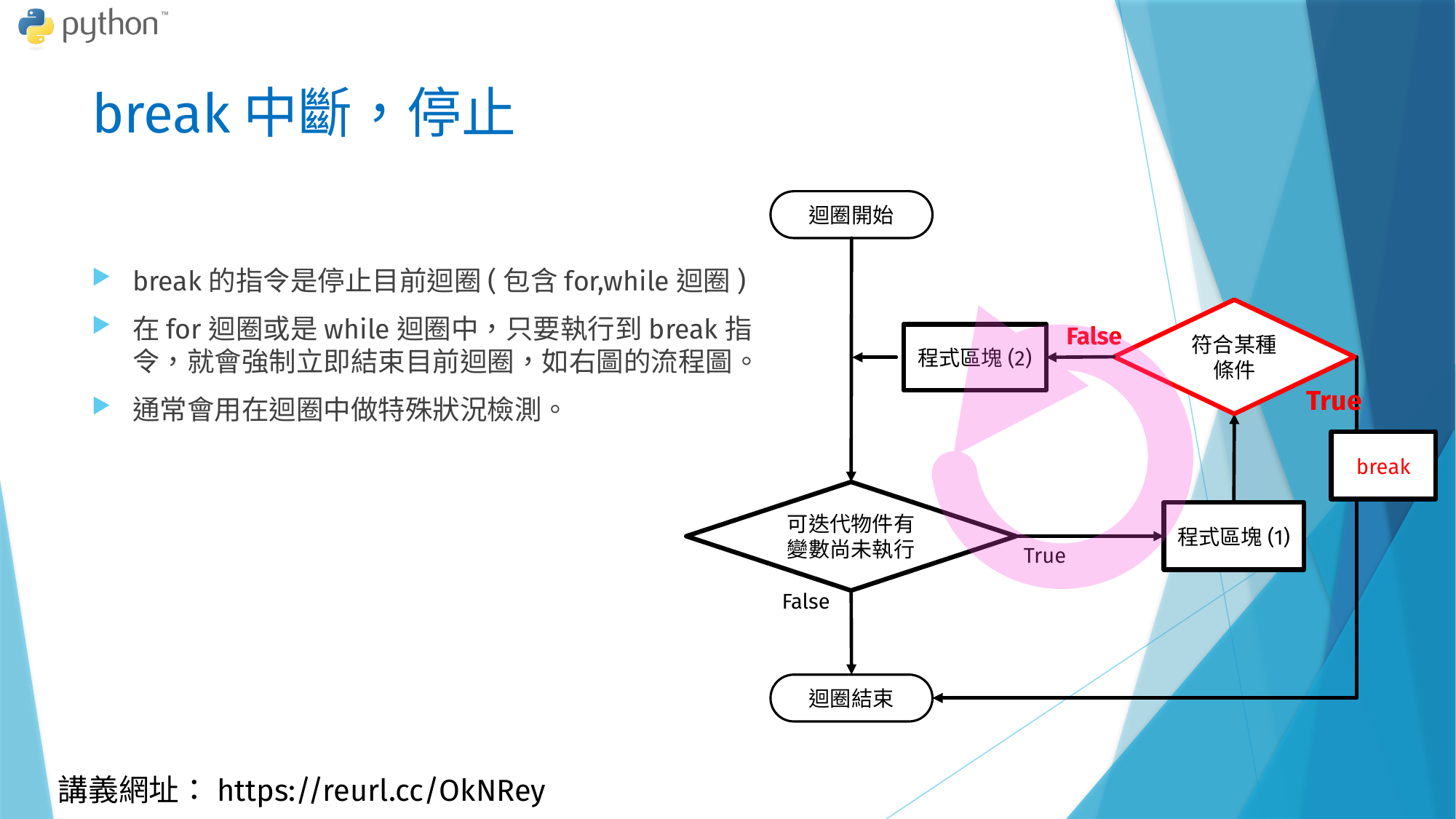

# break中斷，停止
迴圈開始
break的指令是停止目前迴圈(包含for,while迴圈)
在for迴圈或是while迴圈中，只要執行到break指令，就會強制立即結束目前迴圈，如右圖的流程圖。
通常會用在迴圈中做特殊狀況檢測。
符合某種條件
False
程式區塊(2)

True
break
可迭代物件有變數尚未執行
程式區塊(1)
True
False
迴圈結束